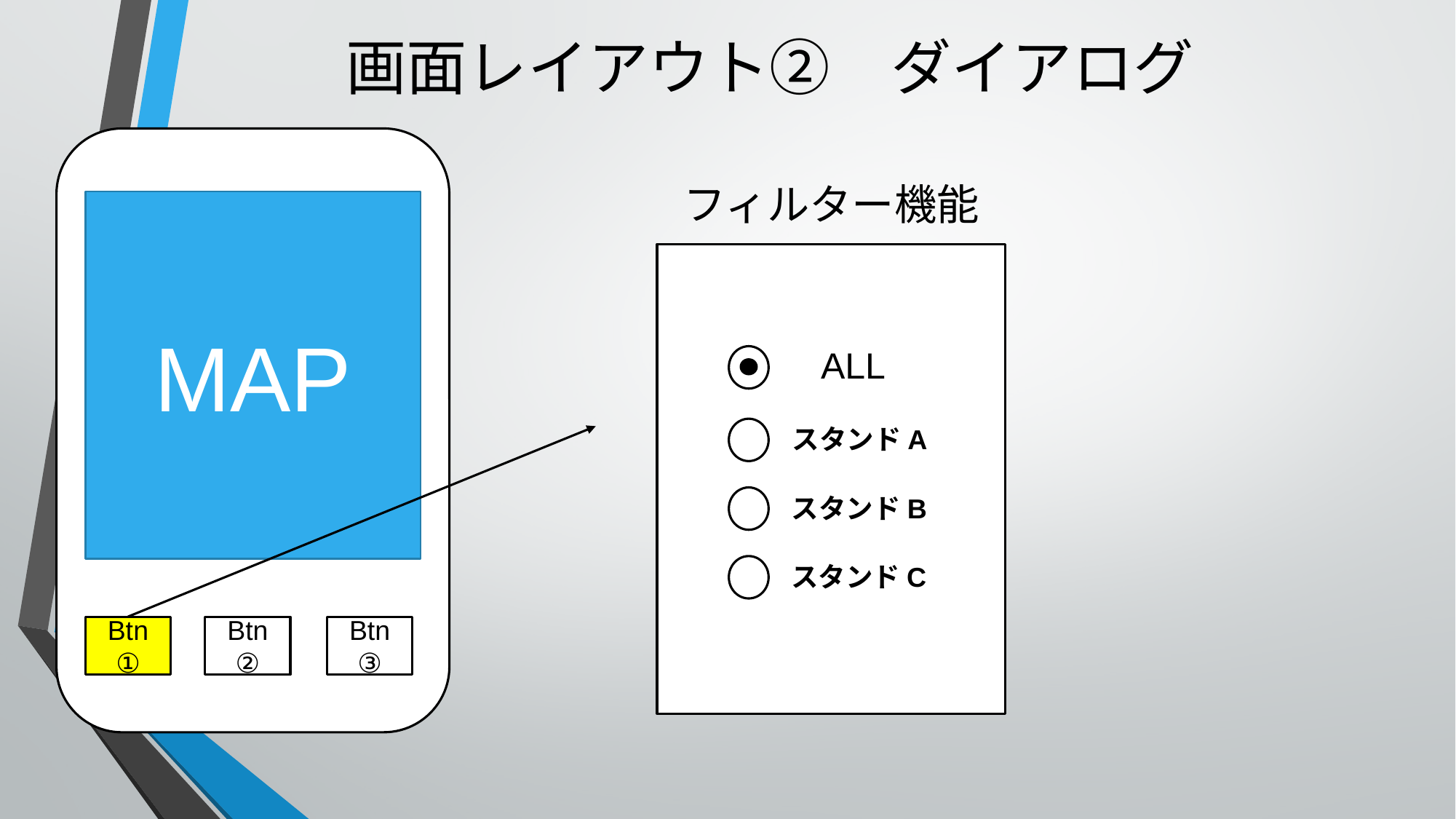

# 画面レイアウト②　ダイアログ

MAP
Btn①
Btn②
Btn
③
フィルター機能

ALL

スタンドA

スタンドB

スタンドC